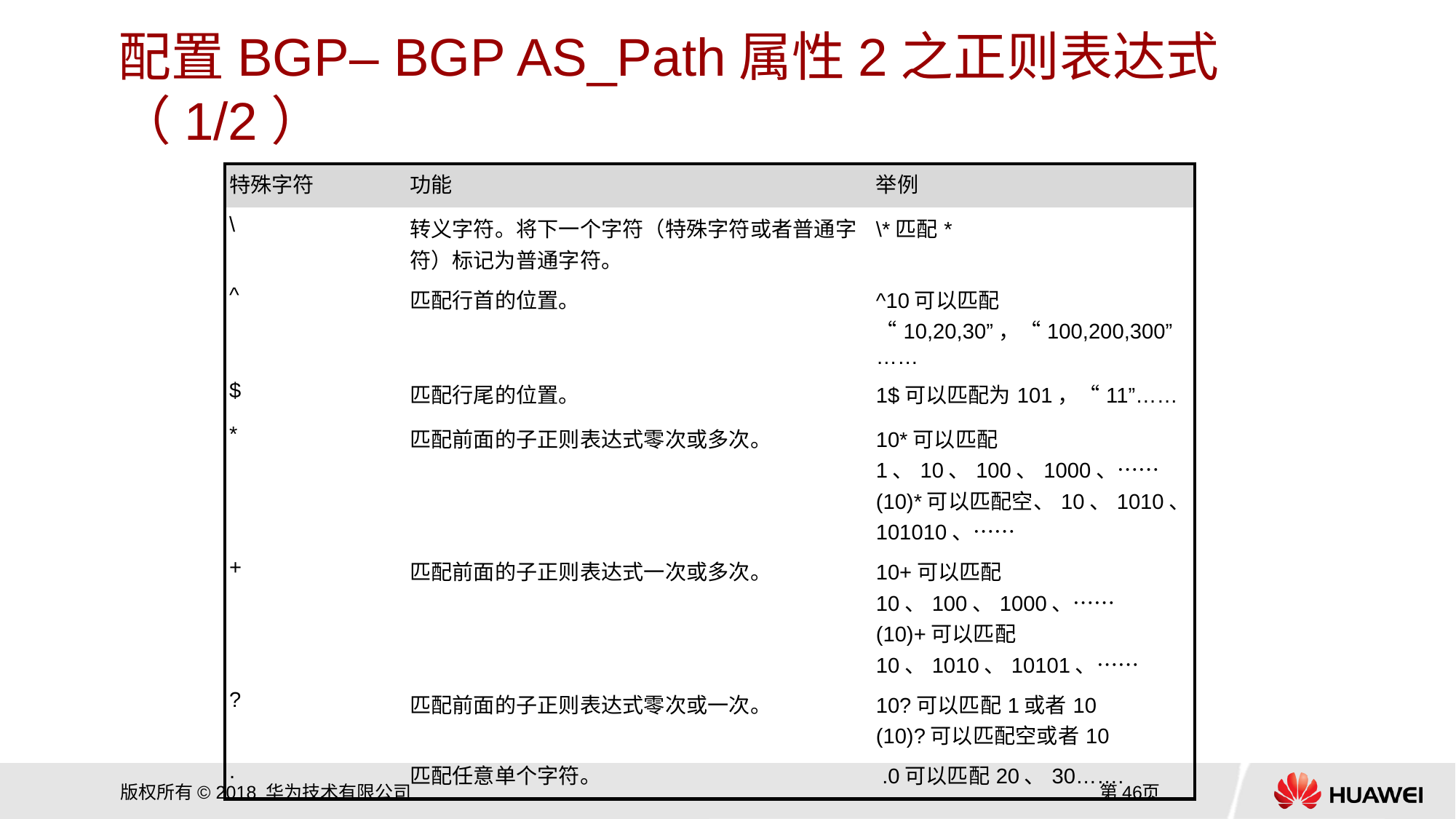

# 配置BGP– BGP AS_Path属性2之正则表达式（1/2）
| 特殊字符 | 功能 | 举例 |
| --- | --- | --- |
| \ | 转义字符。将下一个字符（特殊字符或者普通字符）标记为普通字符。 | \\*匹配\* |
| ^ | 匹配行首的位置。 | ^10可以匹配 “10,20,30”，“100,200,300”…… |
| $ | 匹配行尾的位置。 | 1$可以匹配为101，“11”…… |
| \* | 匹配前面的子正则表达式零次或多次。 | 10\*可以匹配1、10、100、1000、…… (10)\*可以匹配空、10、1010、101010、…… |
| + | 匹配前面的子正则表达式一次或多次。 | 10+可以匹配10、100、1000、…… (10)+可以匹配10、1010、10101、…… |
| ? | 匹配前面的子正则表达式零次或一次。 | 10?可以匹配1或者10 (10)?可以匹配空或者10 |
| . | 匹配任意单个字符。 | .0可以匹配20、30……. |